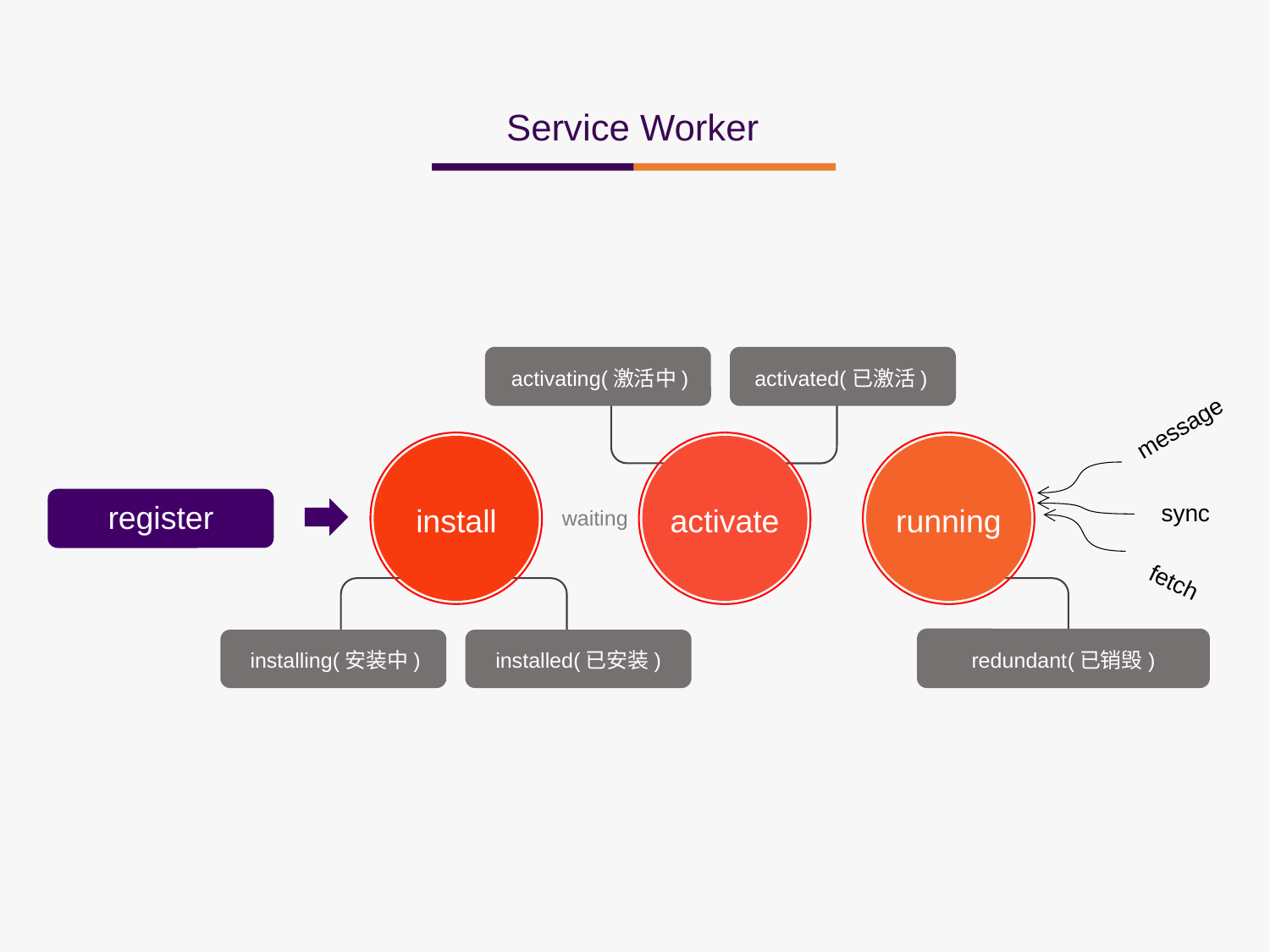

Service Worker

activating(激活中)
activated(已激活)

message

register
sync
install
activate
running

waiting

fetch

installing(安装中)
installed(已安装)
redundant(已销毁)